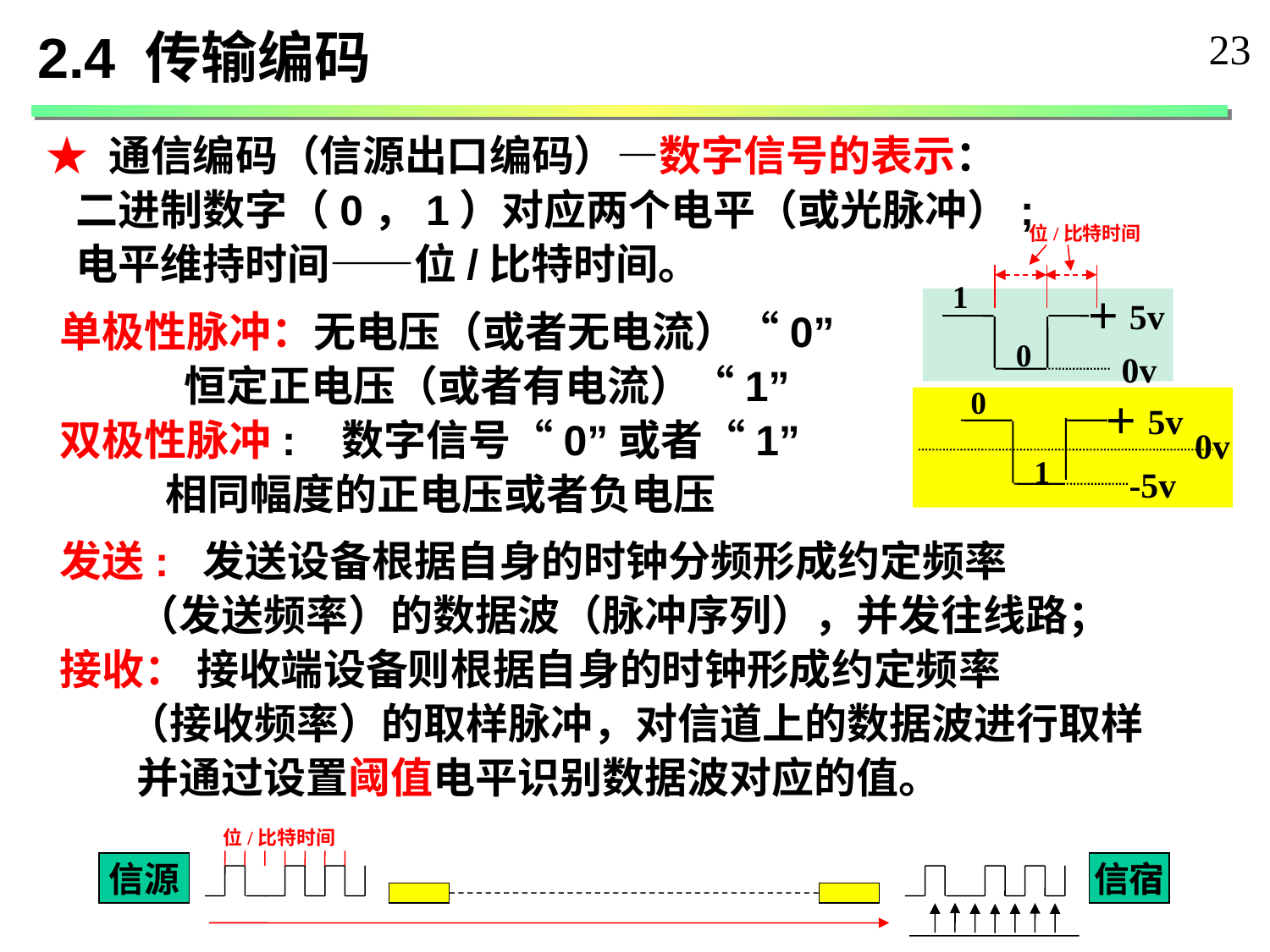

2.4 传输编码
23

★ 通信编码（信源出口编码）—数字信号的表示：
  二进制数字（0，1）对应两个电平（或光脉冲）;
  电平维持时间——位/比特时间。
位/比特时间
1

＋5v
单极性脉冲：无电压（或者无电流）“0”
            恒定正电压（或者有电流）“1”
双极性脉冲:   数字信号“0”或者“1”
          相同幅度的正电压或者负电压
发送:  发送设备根据自身的时钟分频形成约定频率
       （发送频率）的数据波（脉冲序列），并发往线路；
接收： 接收端设备则根据自身的时钟形成约定频率
      （接收频率）的取样脉冲，对信道上的数据波进行取样
       并通过设置阈值电平识别数据波对应的值。

0
0v

0

＋5v

0v

1

-5v

位/比特时间

信源
信宿